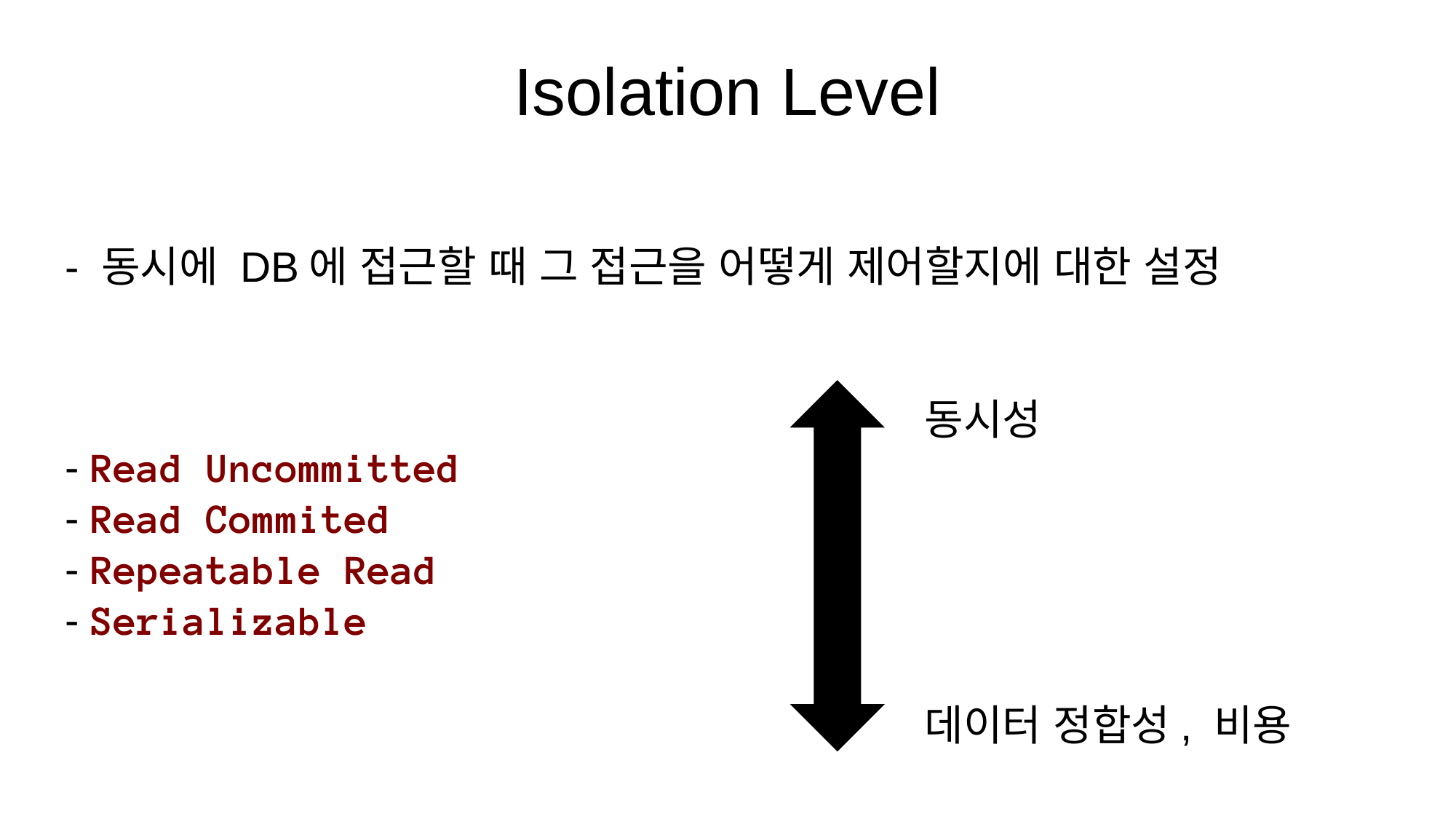

# Isolation Level
- 동시에 DB에 접근할 때 그 접근을 어떻게 제어할지에 대한 설정

동시성

데이터 정합성, 비용
- Read Uncommitted
- Read Commited
- Repeatable Read
- Serializable